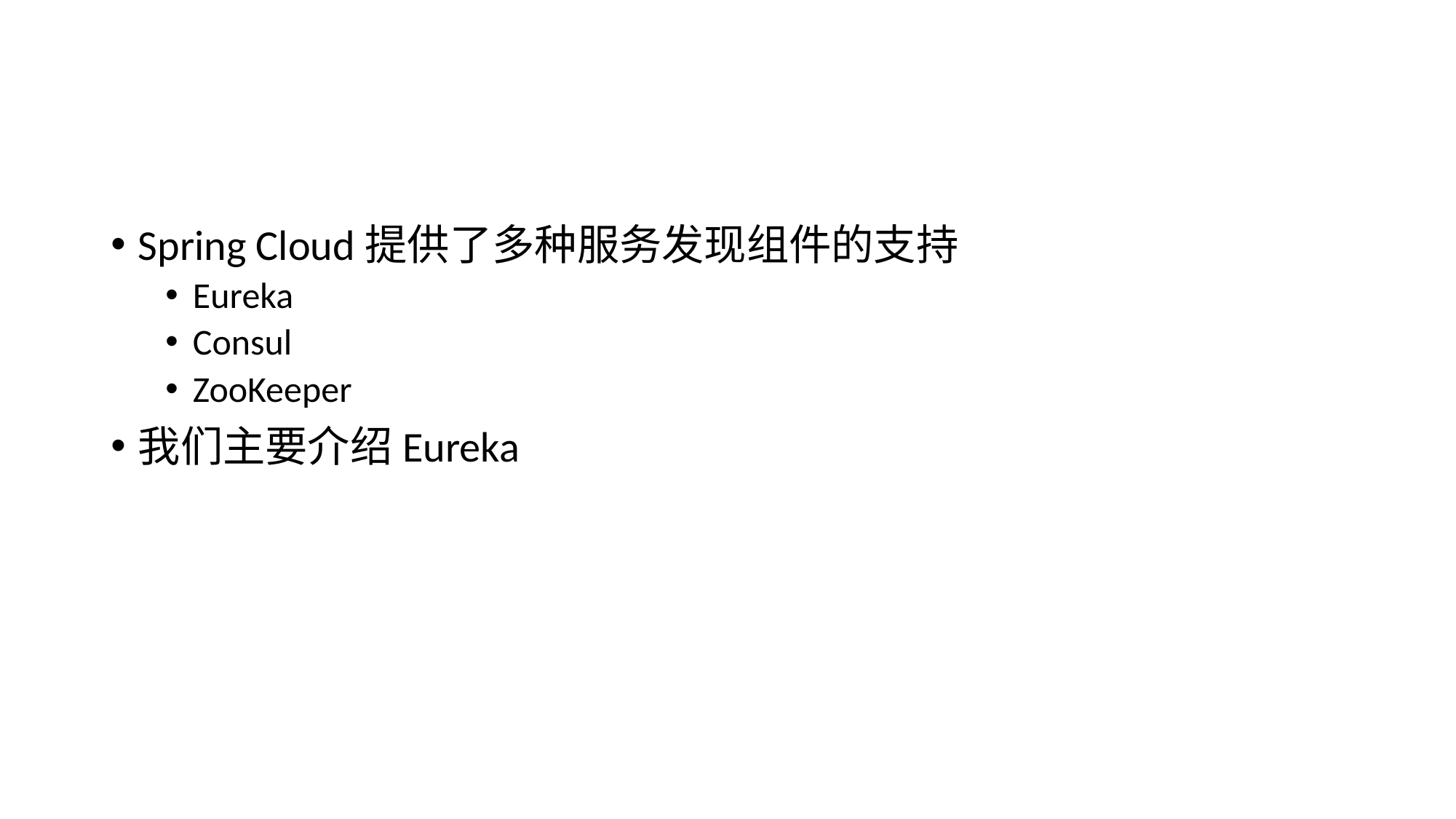

#
Spring Cloud提供了多种服务发现组件的支持
Eureka
Consul
ZooKeeper
我们主要介绍Eureka